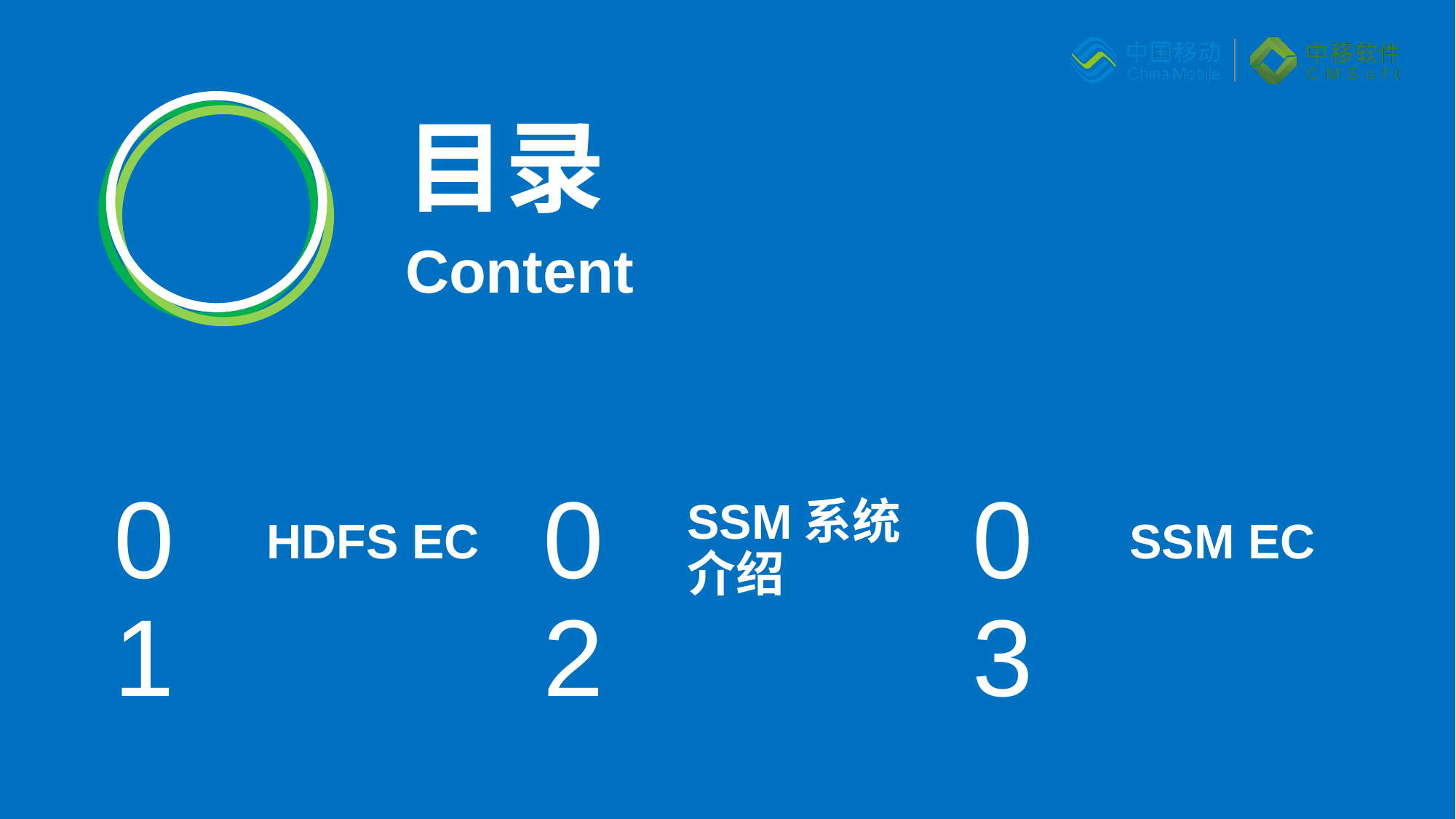

目录
Content
01
02
03
SSM系统介绍
HDFS EC
SSM EC